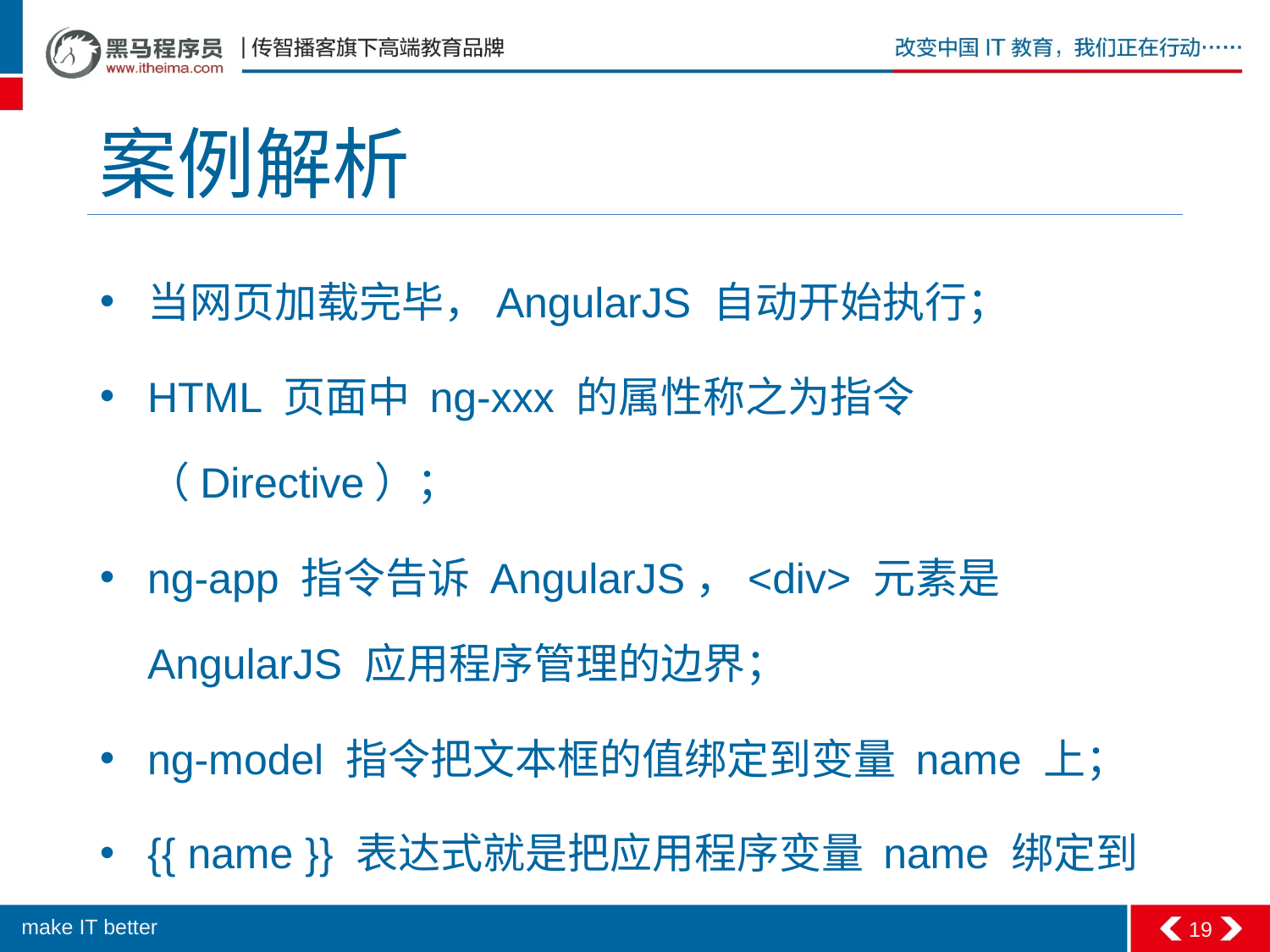

# 案例解析
当网页加载完毕，AngularJS 自动开始执行；
HTML 页面中 ng-xxx 的属性称之为指令（Directive）；
ng-app 指令告诉 AngularJS，<div> 元素是 AngularJS 应用程序管理的边界；
ng-model 指令把文本框的值绑定到变量 name 上；
{{ name }} 表达式就是把应用程序变量 name 绑定到某个段落的 innerHTML。
19

make IT better